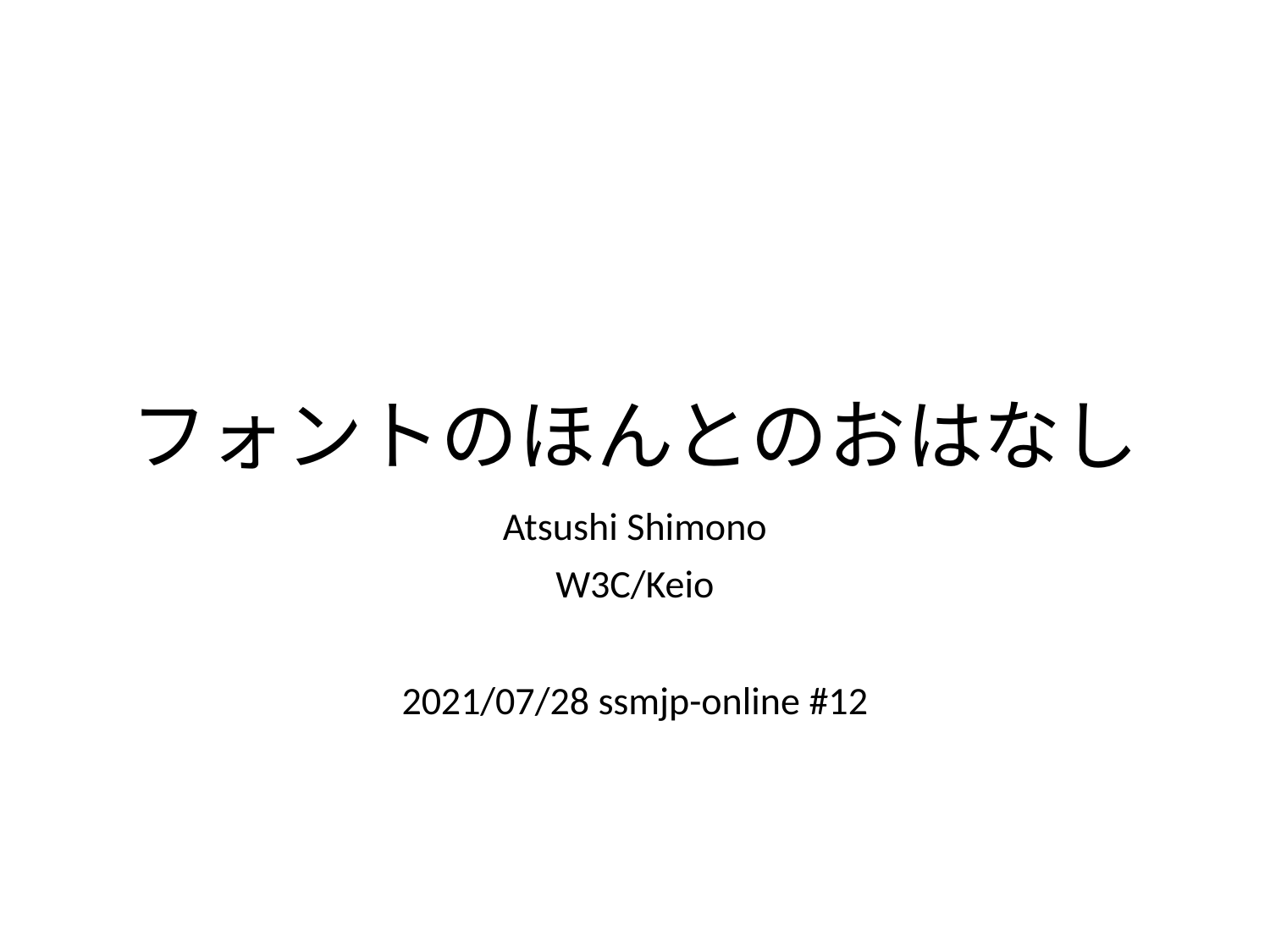

# フォントのほんとのおはなし
Atsushi Shimono
W3C/Keio

2021/07/28 ssmjp-online #12